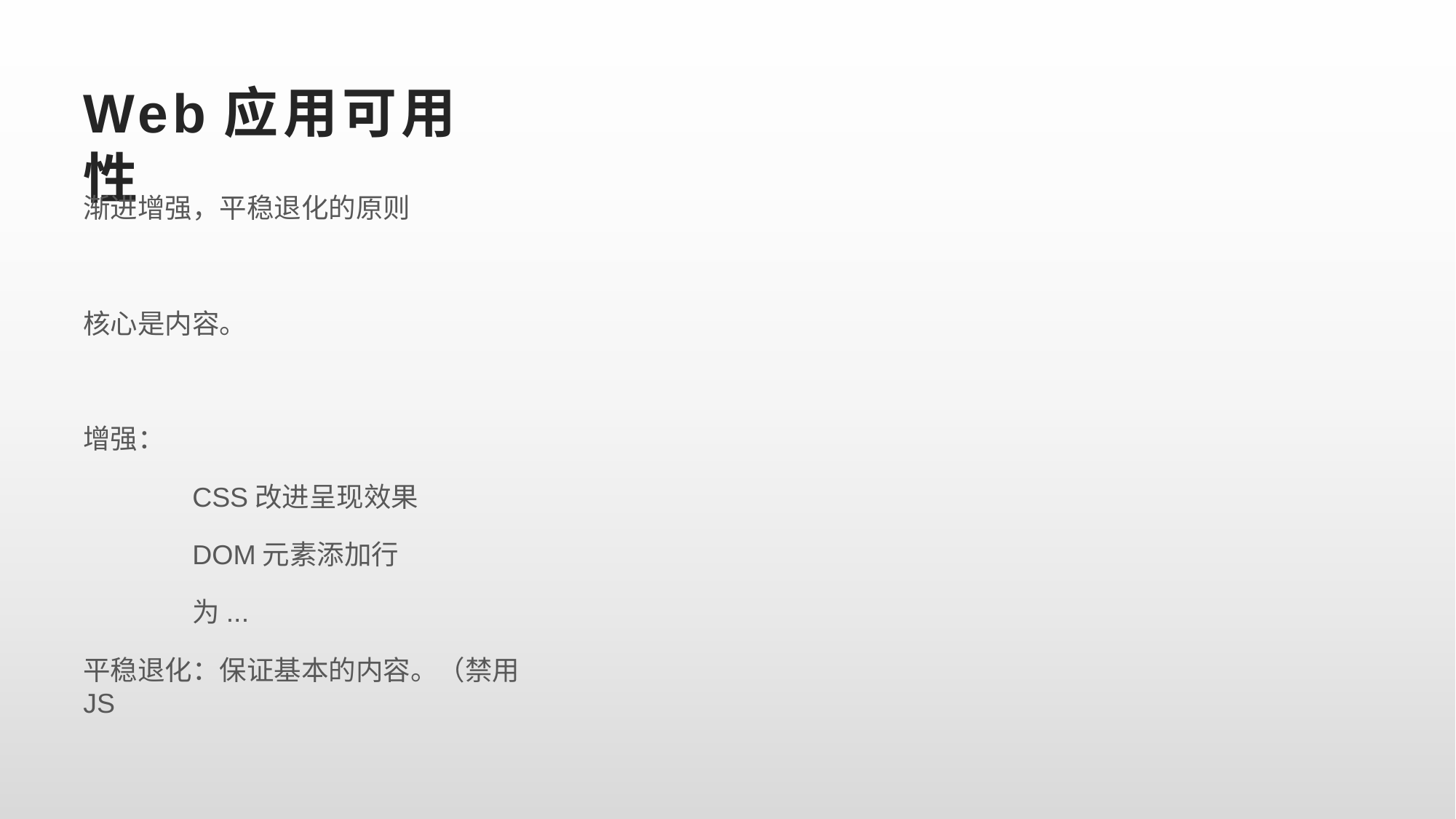

# Web应用可用性
渐进增强，平稳退化的原则
核心是内容。
增强：
CSS改进呈现效果 DOM元素添加行为...
平稳退化：保证基本的内容。（禁用JS